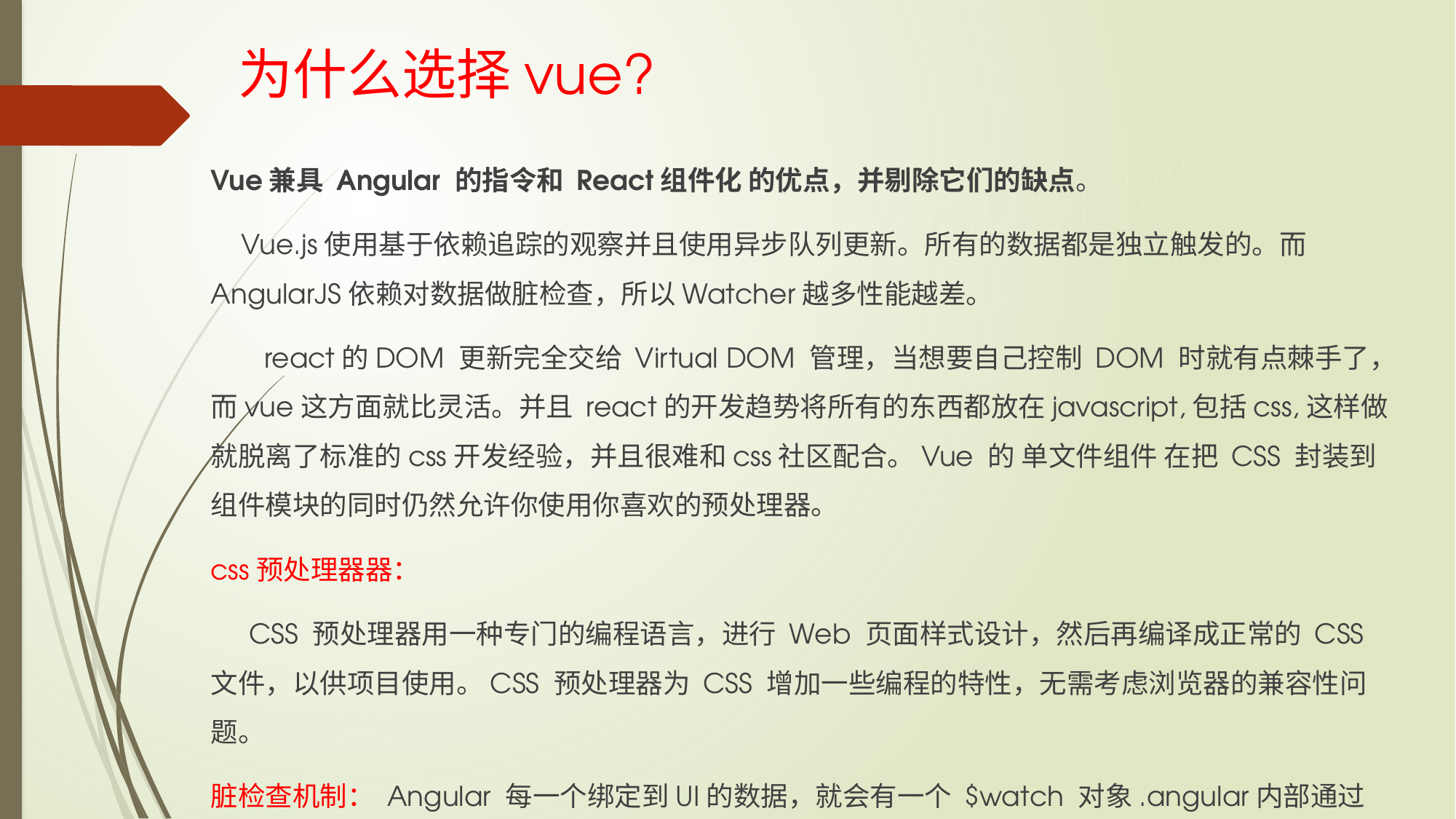

# 为什么选择vue?
Vue兼具 Angular 的指令和 React组件化 的优点，并剔除它们的缺点。
    Vue.js使用基于依赖追踪的观察并且使用异步队列更新。所有的数据都是独立触发的。而AngularJS依赖对数据做脏检查，所以Watcher越多性能越差。
       react的DOM 更新完全交给 Virtual DOM 管理，当想要自己控制 DOM 时就有点棘手了，而vue这方面就比灵活。并且 react的开发趋势将所有的东西都放在javascript,包括css,这样做就脱离了标准的css开发经验，并且很难和css社区配合。Vue 的 单文件组件 在把 CSS 封装到组件模块的同时仍然允许你使用你喜欢的预处理器。
css预处理器器：
     CSS 预处理器用一种专门的编程语言，进行 Web 页面样式设计，然后再编译成正常的 CSS 文件，以供项目使用。CSS 预处理器为 CSS 增加一些编程的特性，无需考虑浏览器的兼容性问题。
脏检查机制： Angular 每一个绑定到UI的数据，就会有一个 $watch 对象.angular内部通过$digest()不停的遍历页面所有的$watch对象和之前的值进行对比，如果发现有变化，对应做更改。